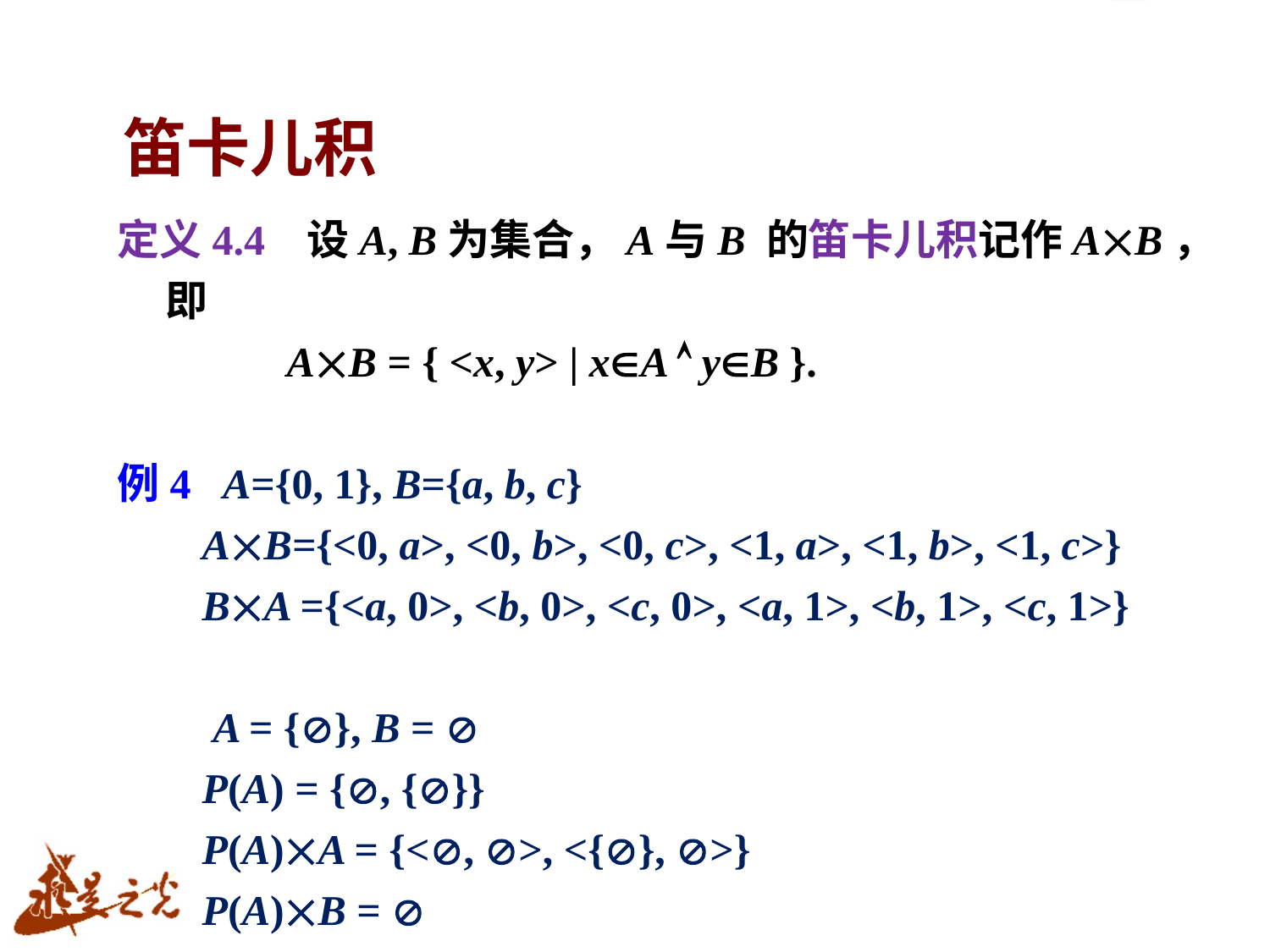

笛卡儿积
定义4.4   设A, B为集合，A与B 的笛卡儿积记作A×B，即
                A×B = { <x, y> | x∈A ∧ y∈B }.

例4   A={0, 1}, B={a, b, c}
        A×B={<0, a>, <0, b>, <0, c>, <1, a>, <1, b>, <1, c>}
        B×A ={<a, 0>, <b, 0>, <c, 0>, <a, 1>, <b, 1>, <c, 1>}

         A = {∅}, B = ∅
        P(A) = {∅, {∅}}
        P(A)×A = {<∅, ∅>, <{∅}, ∅>}
        P(A)×B = ∅
8